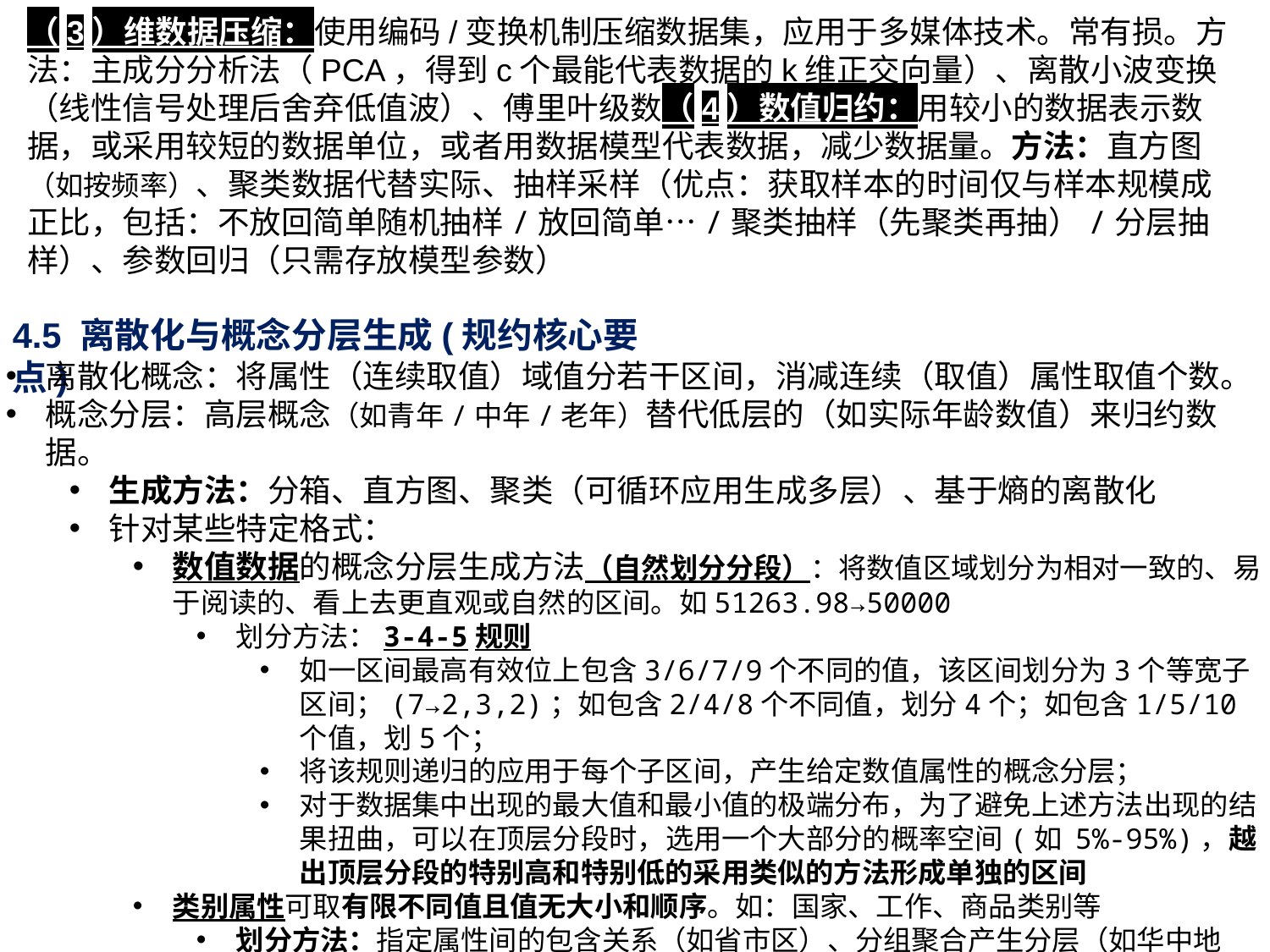

（3）维数据压缩：使用编码/变换机制压缩数据集，应用于多媒体技术。常有损。方法：主成分分析法（PCA，得到c个最能代表数据的k维正交向量）、离散小波变换（线性信号处理后舍弃低值波）、傅里叶级数（4）数值归约：用较小的数据表示数据，或采用较短的数据单位，或者用数据模型代表数据，减少数据量。方法：直方图（如按频率）、聚类数据代替实际、抽样采样（优点：获取样本的时间仅与样本规模成正比，包括：不放回简单随机抽样/放回简单…/聚类抽样（先聚类再抽）/分层抽样）、参数回归（只需存放模型参数）
4.5 离散化与概念分层生成(规约核心要点)
离散化概念：将属性（连续取值）域值分若干区间，消减连续（取值）属性取值个数。
概念分层：高层概念（如青年/中年/老年）替代低层的（如实际年龄数值）来归约数据。
生成方法：分箱、直方图、聚类（可循环应用生成多层）、基于熵的离散化
针对某些特定格式：
数值数据的概念分层生成方法（自然划分分段）：将数值区域划分为相对一致的、易于阅读的、看上去更直观或自然的区间。如51263.98→50000
划分方法：3-4-5规则
如一区间最高有效位上包含3/6/7/9个不同的值，该区间划分为3个等宽子区间；(7→2,3,2)；如包含2/4/8个不同值，划分4个；如包含1/5/10个值，划5个；
将该规则递归的应用于每个子区间，产生给定数值属性的概念分层；
对于数据集中出现的最大值和最小值的极端分布，为了避免上述方法出现的结果扭曲，可以在顶层分段时，选用一个大部分的概率空间(如 5%-95%)，越出顶层分段的特别高和特别低的采用类似的方法形成单独的区间
类别属性可取有限不同值且值无大小和顺序。如：国家、工作、商品类别等
划分方法：指定属性间的包含关系（如省市区）、分组聚合产生分层（如华中地区）、由属性值的个数产生分层（拥有最多不同值的属性被放到层次树最低层；拥有的不同值数目越少在概念层次树上所放的层次越高）、根据数据语义产生分层